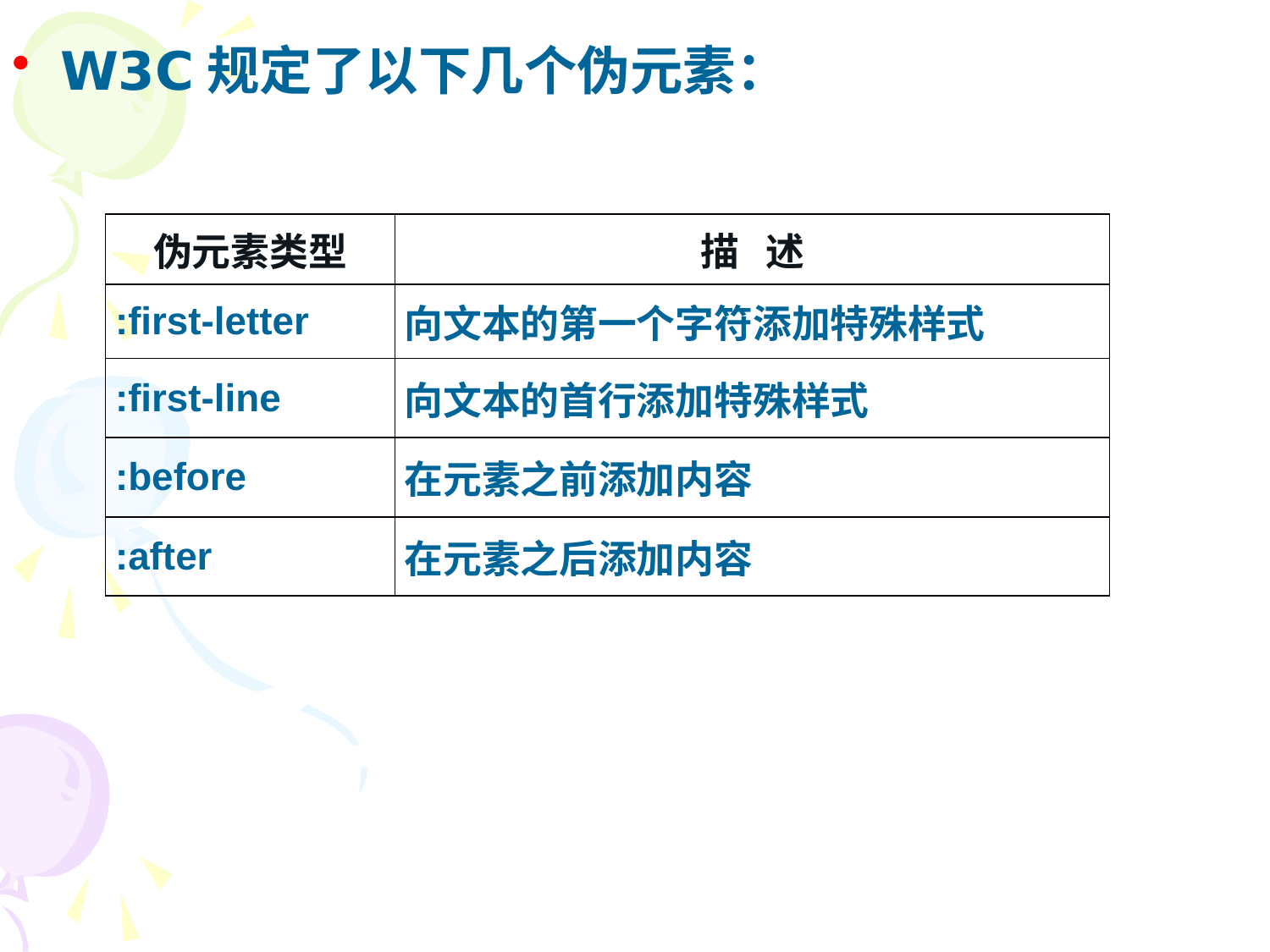

W3C规定了以下几个伪元素：

| 伪元素类型 | 描 述 |
| --- | --- |
| :first-letter | 向文本的第一个字符添加特殊样式 |
| :first-line | 向文本的首行添加特殊样式 |
| :before | 在元素之前添加内容 |
| :after | 在元素之后添加内容 |